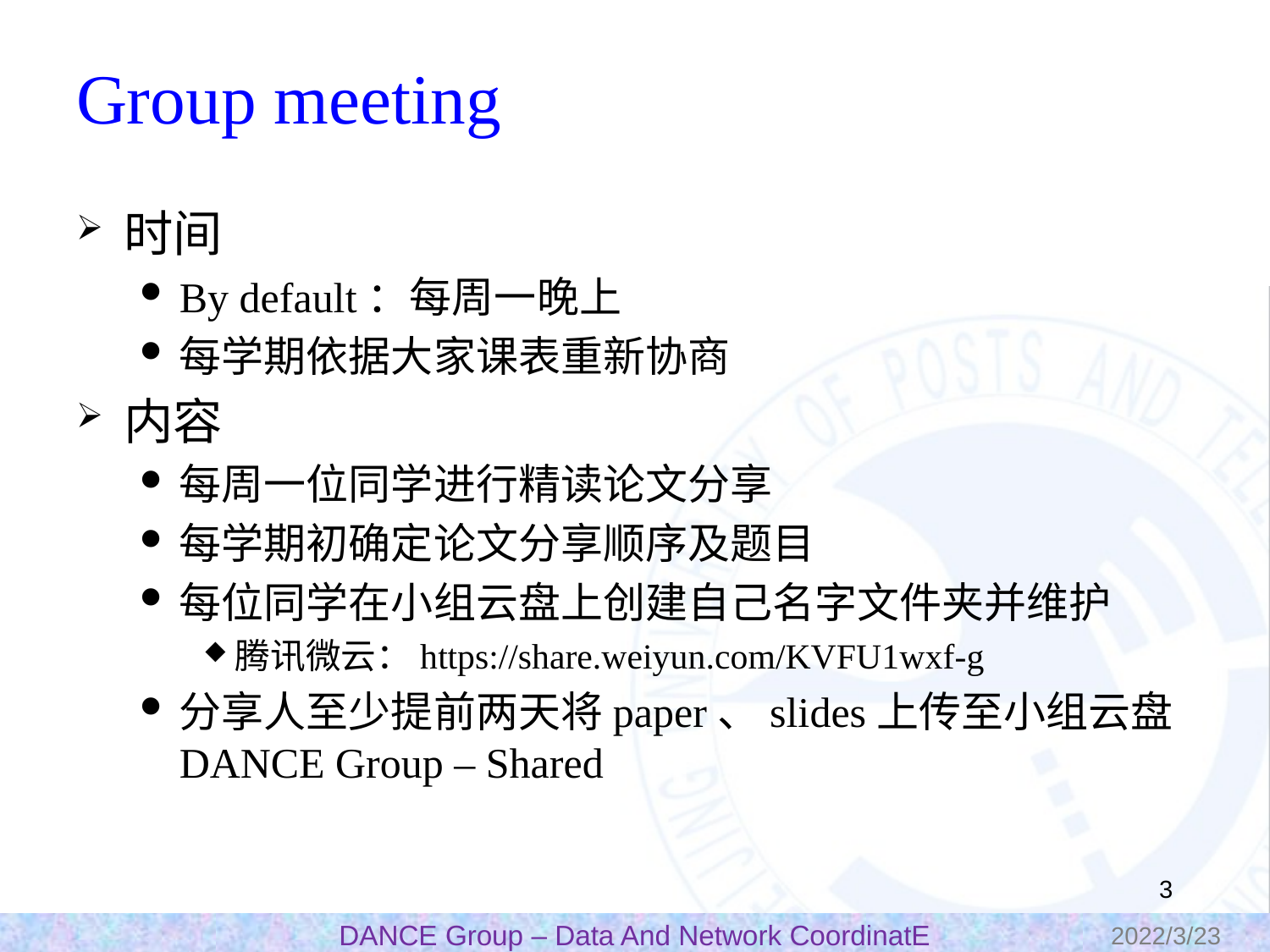

# Group meeting
时间
By default：每周一晚上
每学期依据大家课表重新协商
内容
每周一位同学进行精读论文分享
每学期初确定论文分享顺序及题目
每位同学在小组云盘上创建自己名字文件夹并维护
腾讯微云：https://share.weiyun.com/KVFU1wxf-g
分享人至少提前两天将paper、slides上传至小组云盘 DANCE Group – Shared

3
2022/3/23